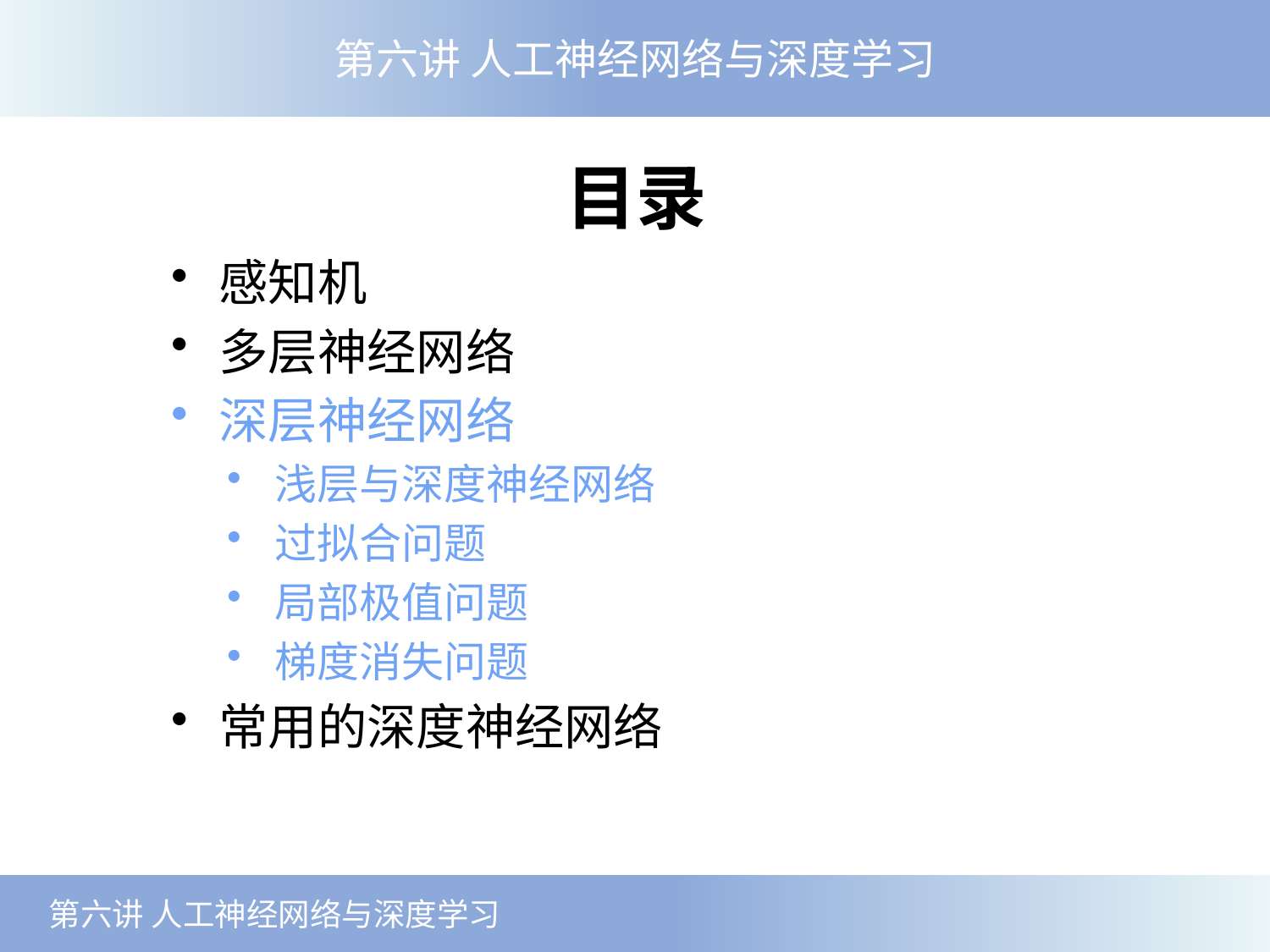

第六讲 人工神经网络与深度学习
目录
感知机
多层神经网络
深层神经网络
浅层与深度神经网络
过拟合问题
局部极值问题
梯度消失问题
常用的深度神经网络

    第六讲 人工神经网络与深度学习